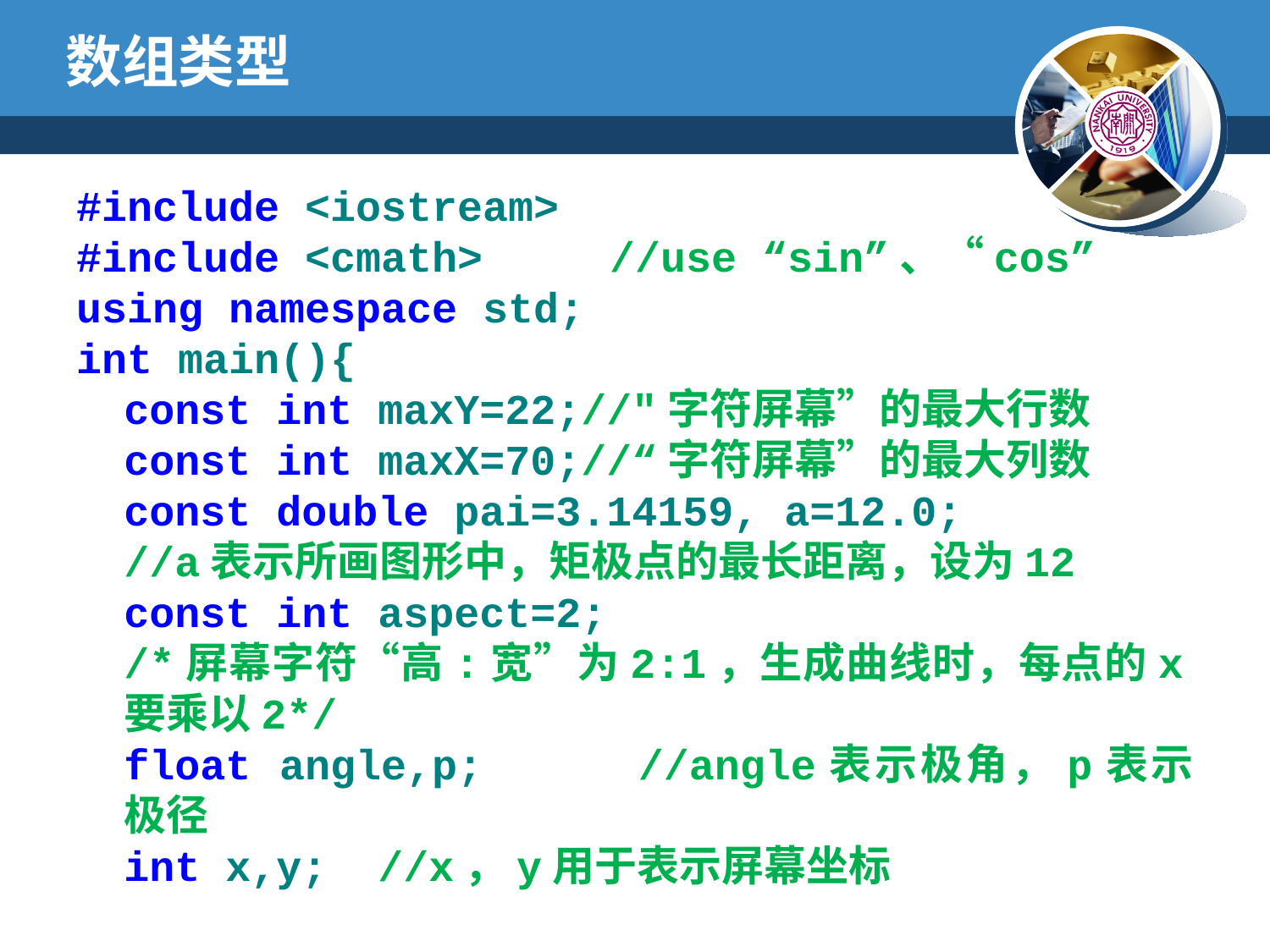

# 数组类型
#include <iostream>
#include <cmath>     //use “sin”、“cos”
using namespace std;
int main(){
	const int maxY=22;//"字符屏幕”的最大行数
	const int maxX=70;//“字符屏幕”的最大列数
	const double pai=3.14159, a=12.0;
	//a表示所画图形中，矩极点的最长距离，设为12
	const int aspect=2;
	/*屏幕字符“高:宽”为2:1，生成曲线时，每点的x要乘以2*/
	float angle,p; 	//angle表示极角，p表示极径
	int x,y; 	//x，y用于表示屏幕坐标